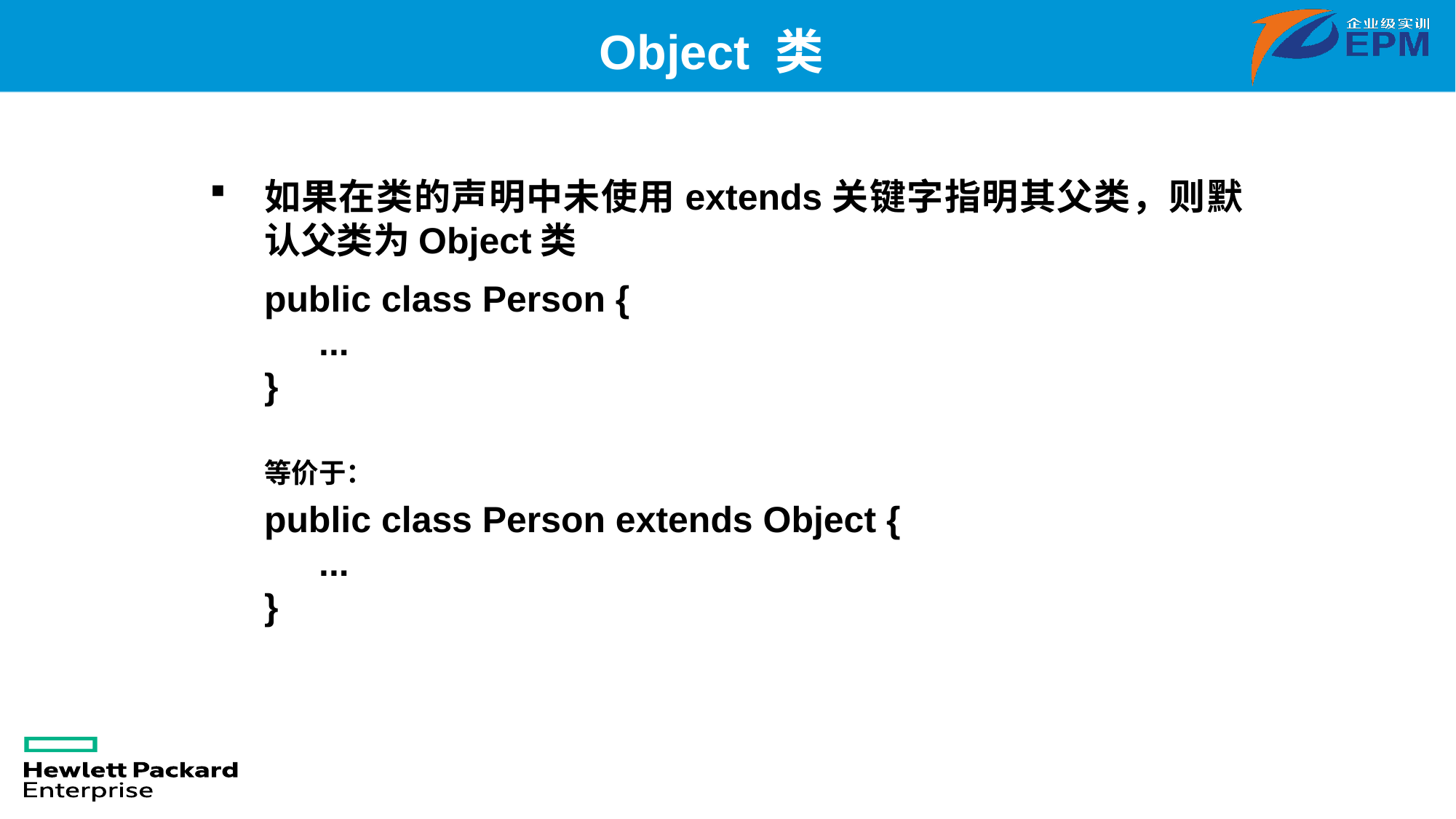

# Object 类
如果在类的声明中未使用extends关键字指明其父类，则默认父类为Object类
public class Person {
	...
}

	等价于：
	public class Person extends Object {
	...
}